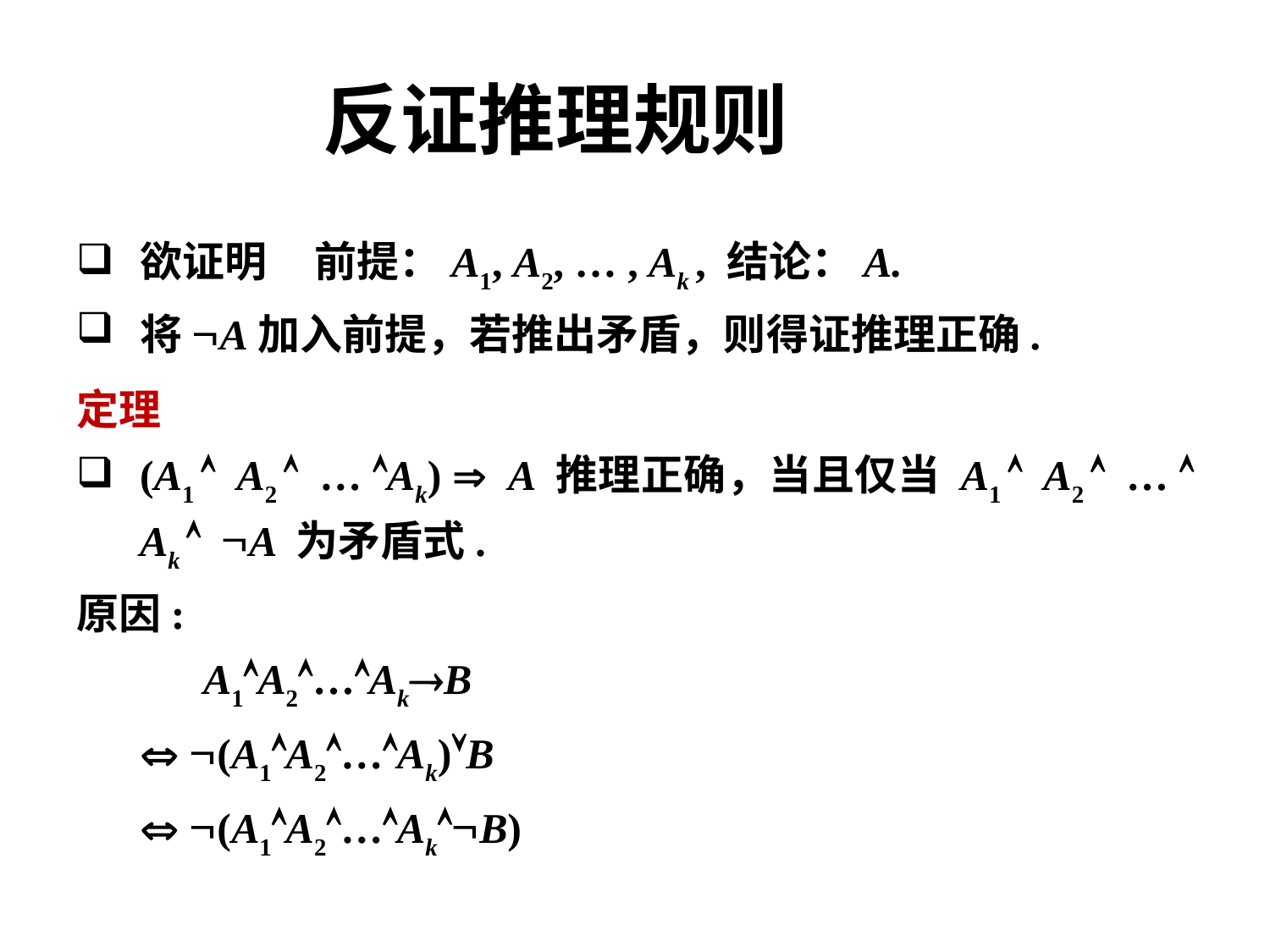

# 反证推理规则
欲证明     前提：A1, A2, … , Ak , 结论：A.
将¬A加入前提，若推出矛盾，则得证推理正确.

定理
(A1 ∧ A2 ∧ … ∧Ak) ⇒ A 推理正确，当且仅当 A1 ∧ A2 ∧ … ∧ Ak ∧ ¬A 为矛盾式.
原因:
            A1∧A2∧…∧Ak→B
      ⇔ ¬(A1∧A2∧…∧Ak)∨B
      ⇔ ¬(A1∧A2∧…∧Ak∧¬B)
33